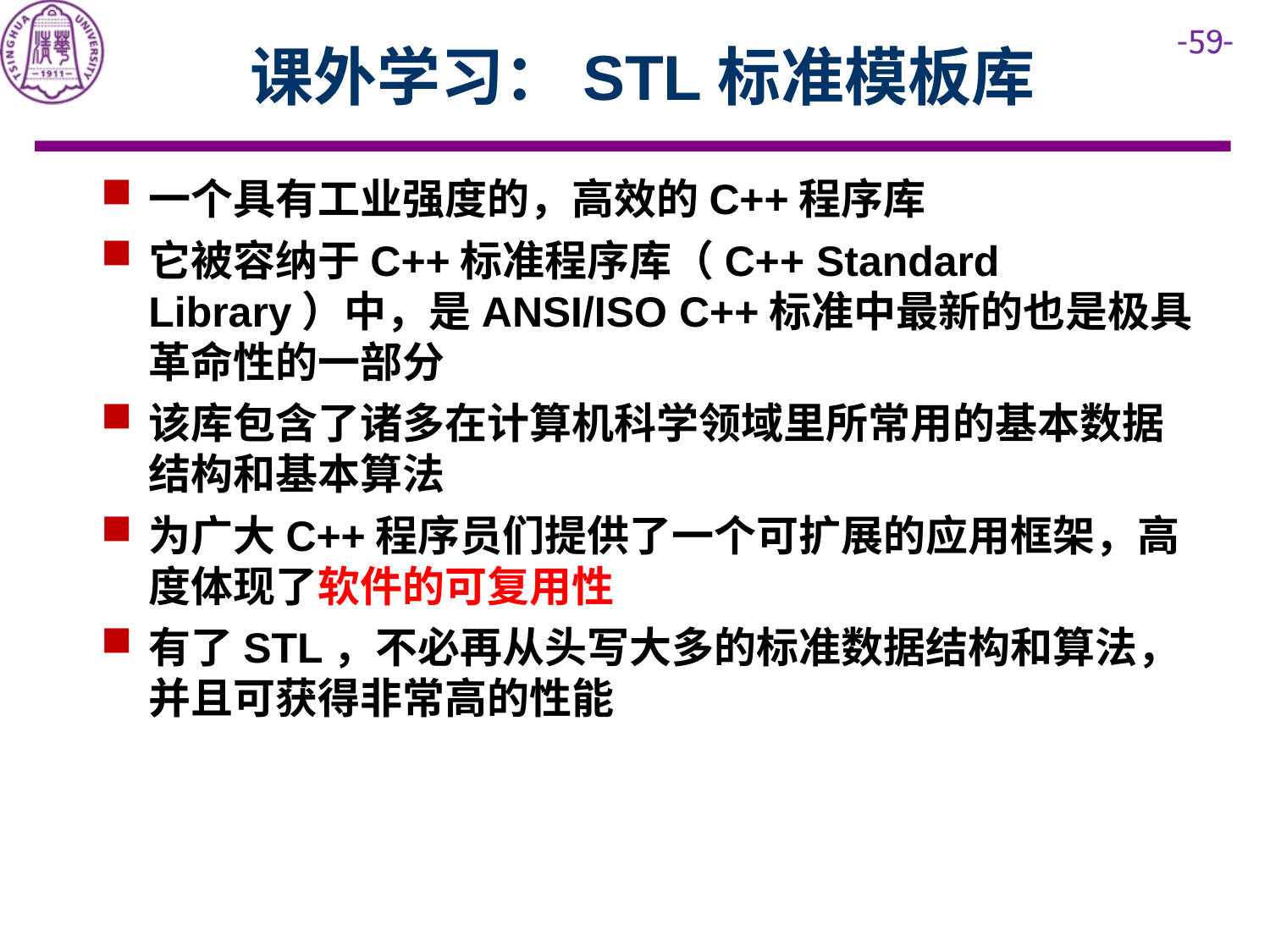

# 课外学习：STL标准模板库
一个具有工业强度的，高效的C++程序库
它被容纳于C++标准程序库（C++ Standard Library）中，是ANSI/ISO C++标准中最新的也是极具革命性的一部分
该库包含了诸多在计算机科学领域里所常用的基本数据结构和基本算法
为广大C++程序员们提供了一个可扩展的应用框架，高度体现了软件的可复用性
有了STL，不必再从头写大多的标准数据结构和算法，并且可获得非常高的性能